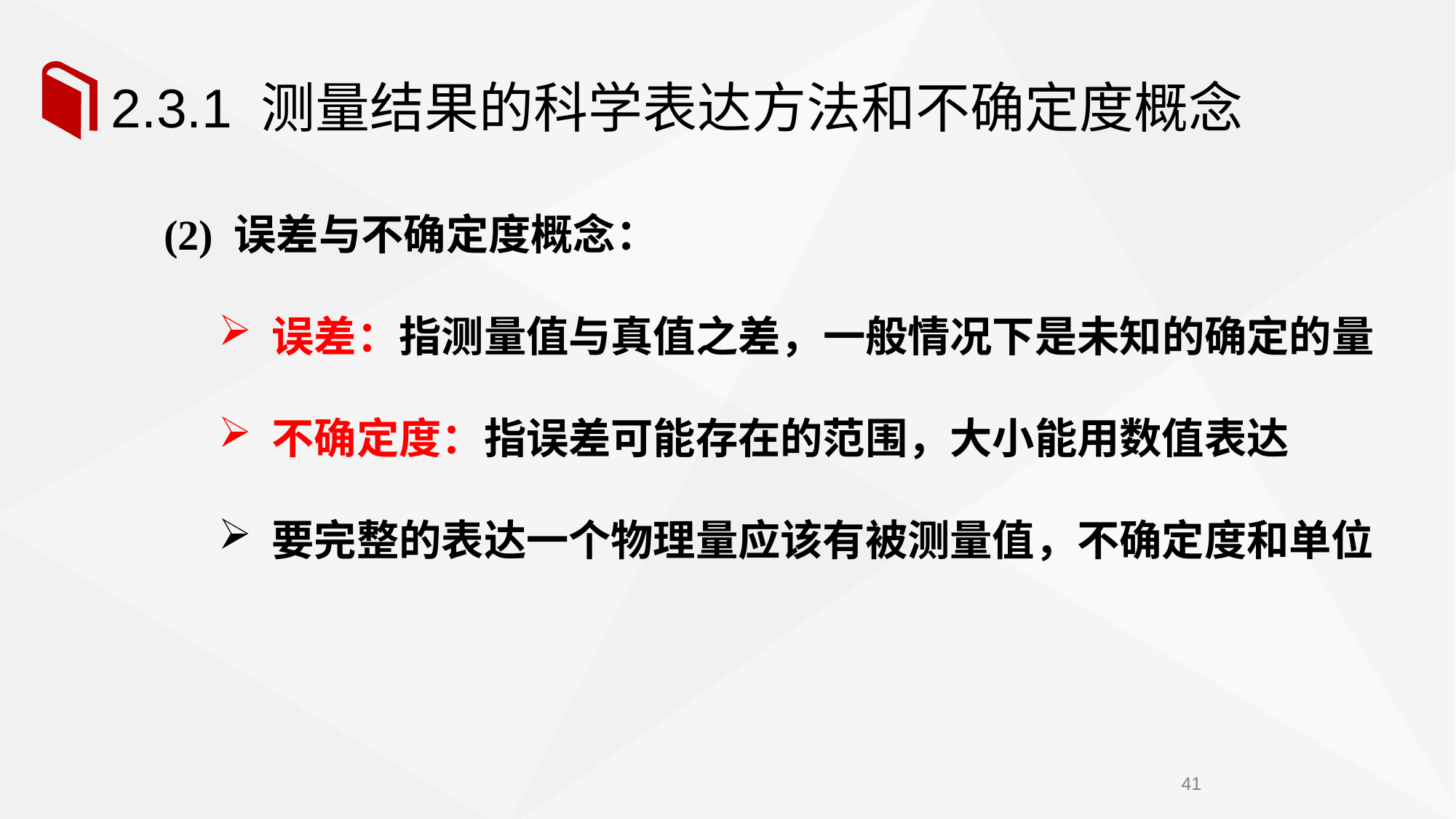

# 2.3.1 测量结果的科学表达方法和不确定度概念
(2) 误差与不确定度概念：
误差：指测量值与真值之差，一般情况下是未知的确定的量
不确定度：指误差可能存在的范围，大小能用数值表达
要完整的表达一个物理量应该有被测量值，不确定度和单位
41